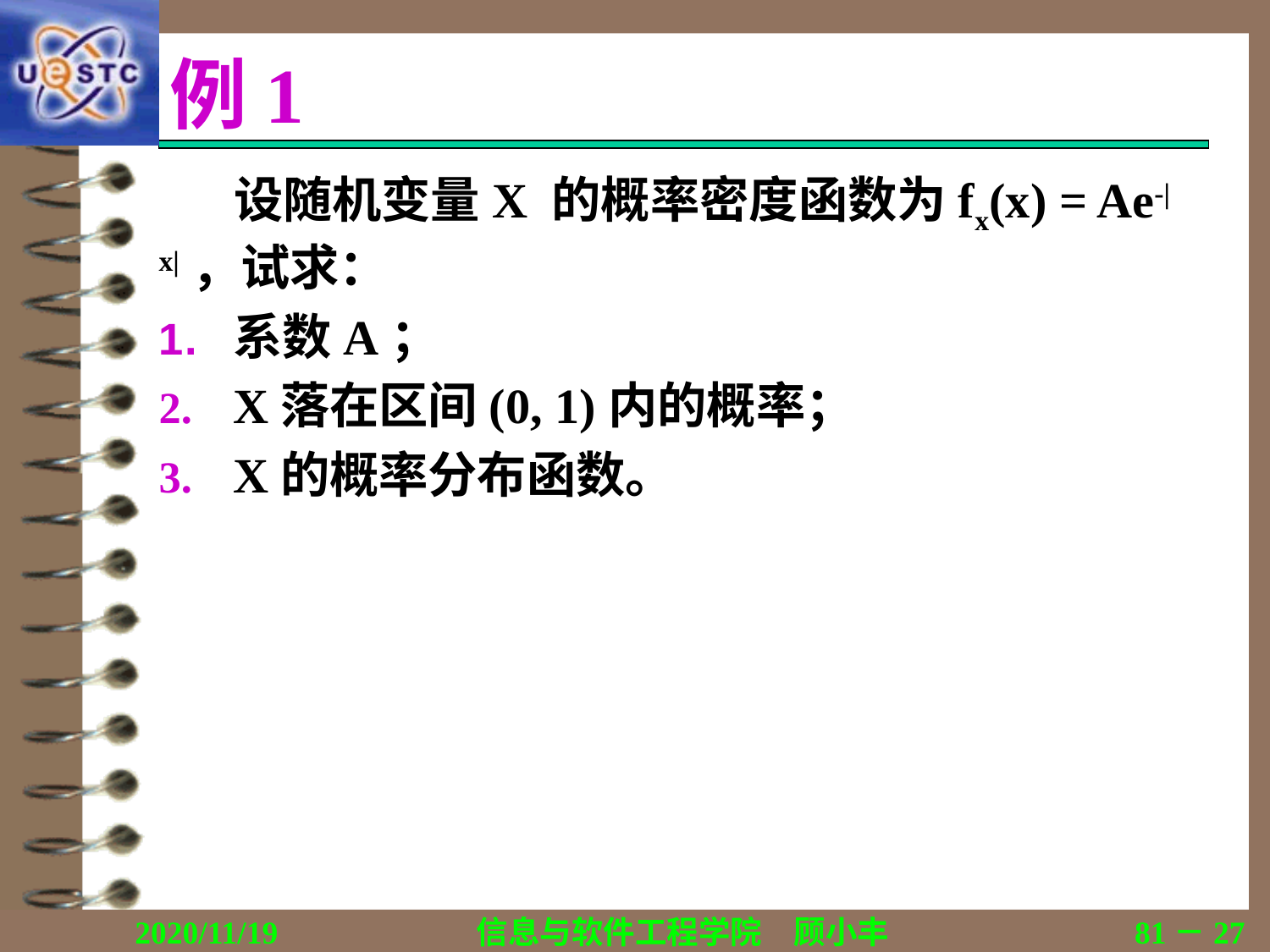

# 例1
设随机变量X 的概率密度函数为fx(x) = Ae-|x|，试求：
系数A；
X落在区间(0, 1)内的概率；
X的概率分布函数。
2020/11/19
信息与软件工程学院　顾小丰
81－27